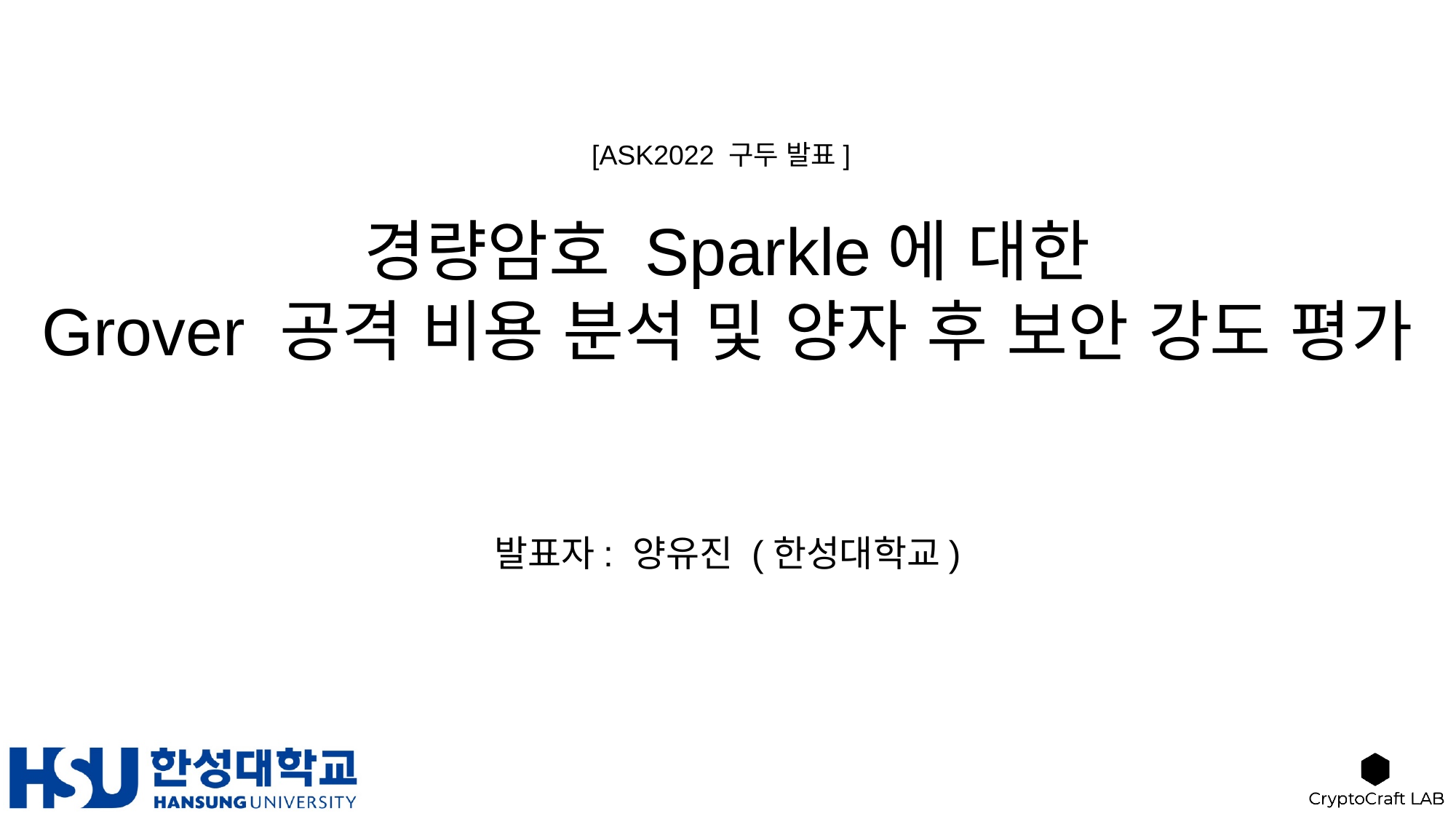

[ASK2022 구두 발표]
# 경량암호 Sparkle에 대한 Grover 공격 비용 분석 및 양자 후 보안 강도 평가
발표자: 양유진 (한성대학교)